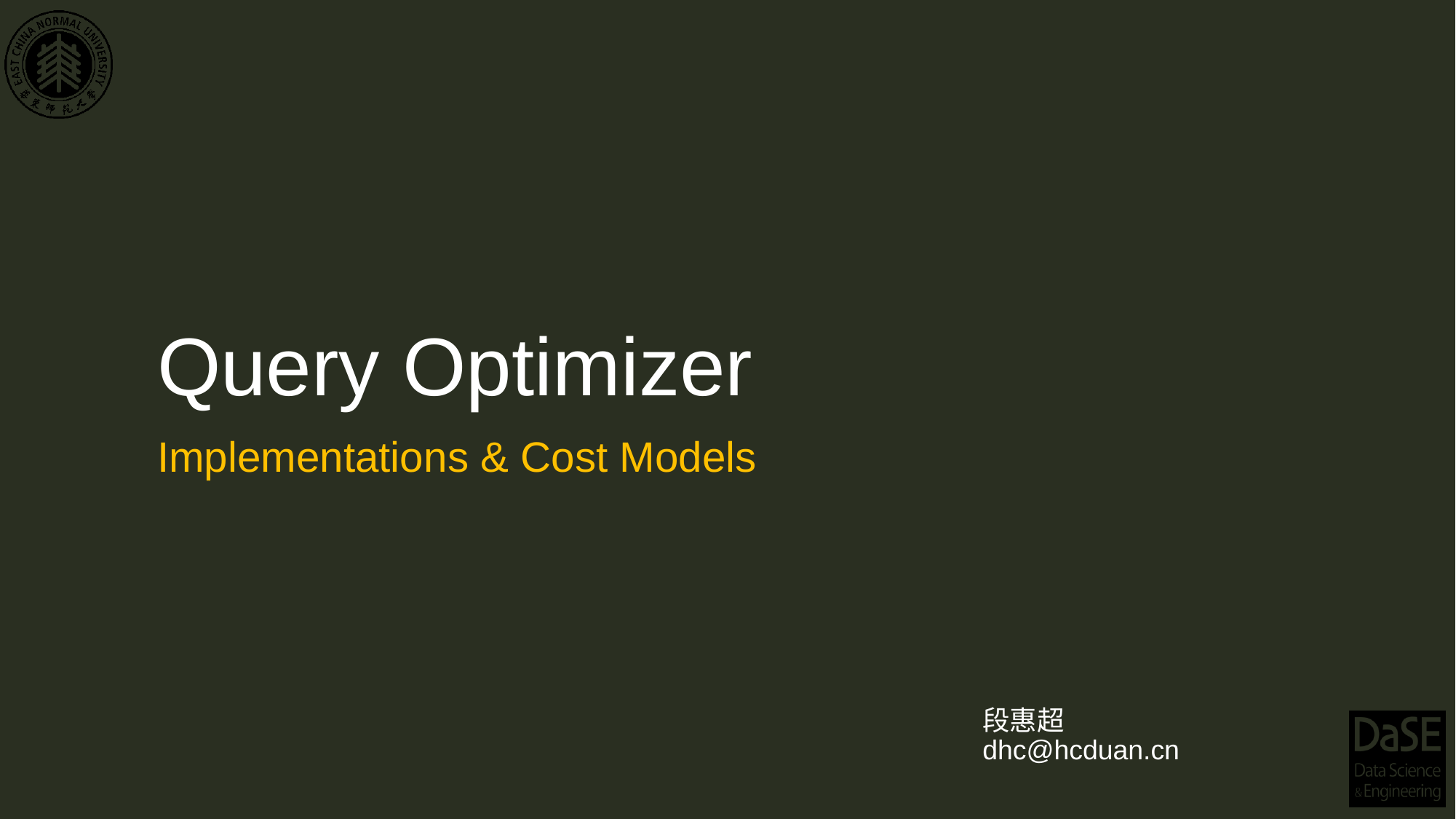

# Query Optimizer
Implementations & Cost Models
段惠超
dhc@hcduan.cn